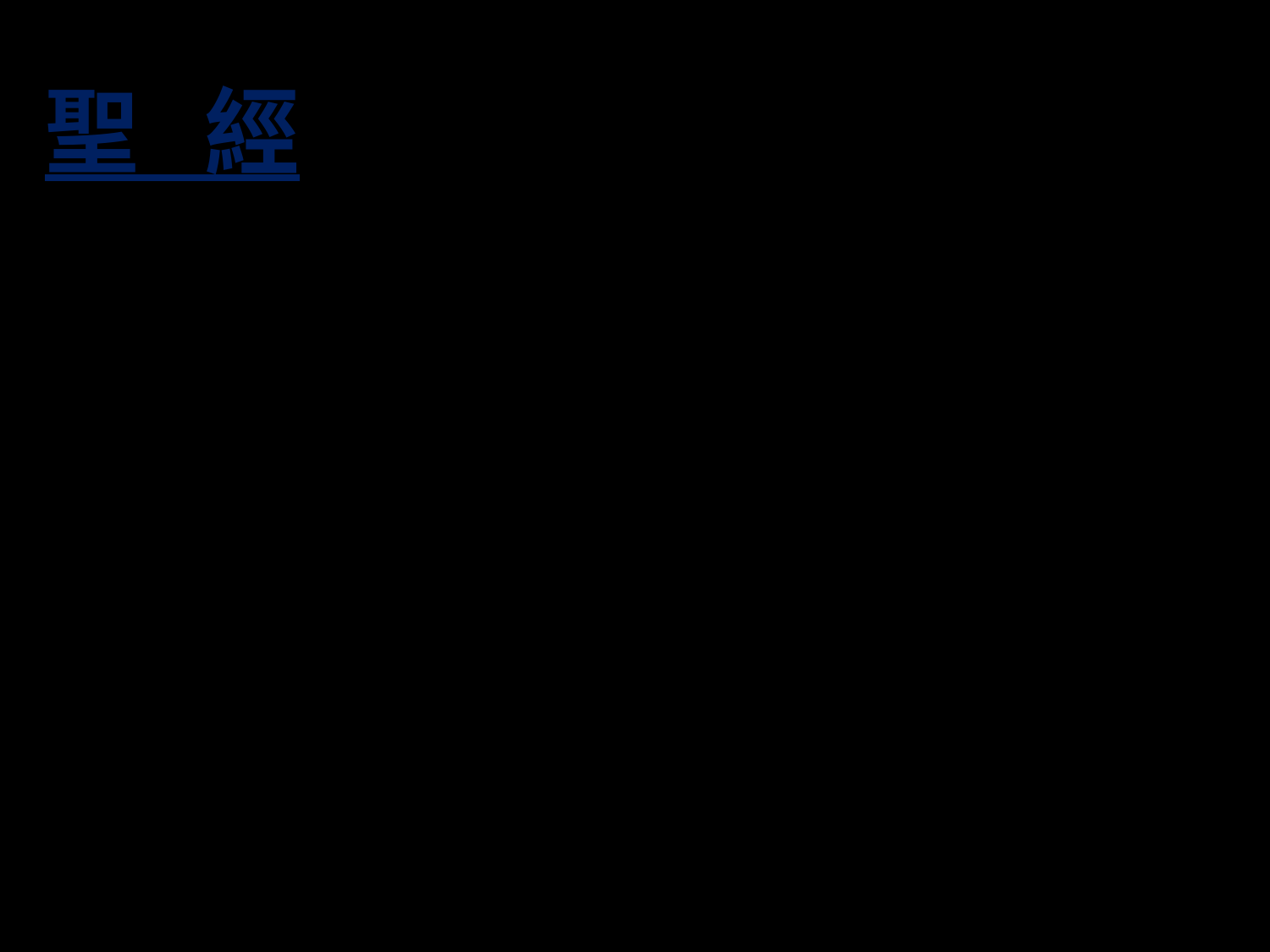

聖   經
凡他所作的，盡都順利。惡人並不是這樣，乃像糠秕被風吹散。因此當審判的時候，惡人必站立不住。罪人在義人的會中，也是如此。因為耶和華知道義人的道路；惡人的道路，卻必滅亡。」
 < 詩篇 1 : 1 – 6 >